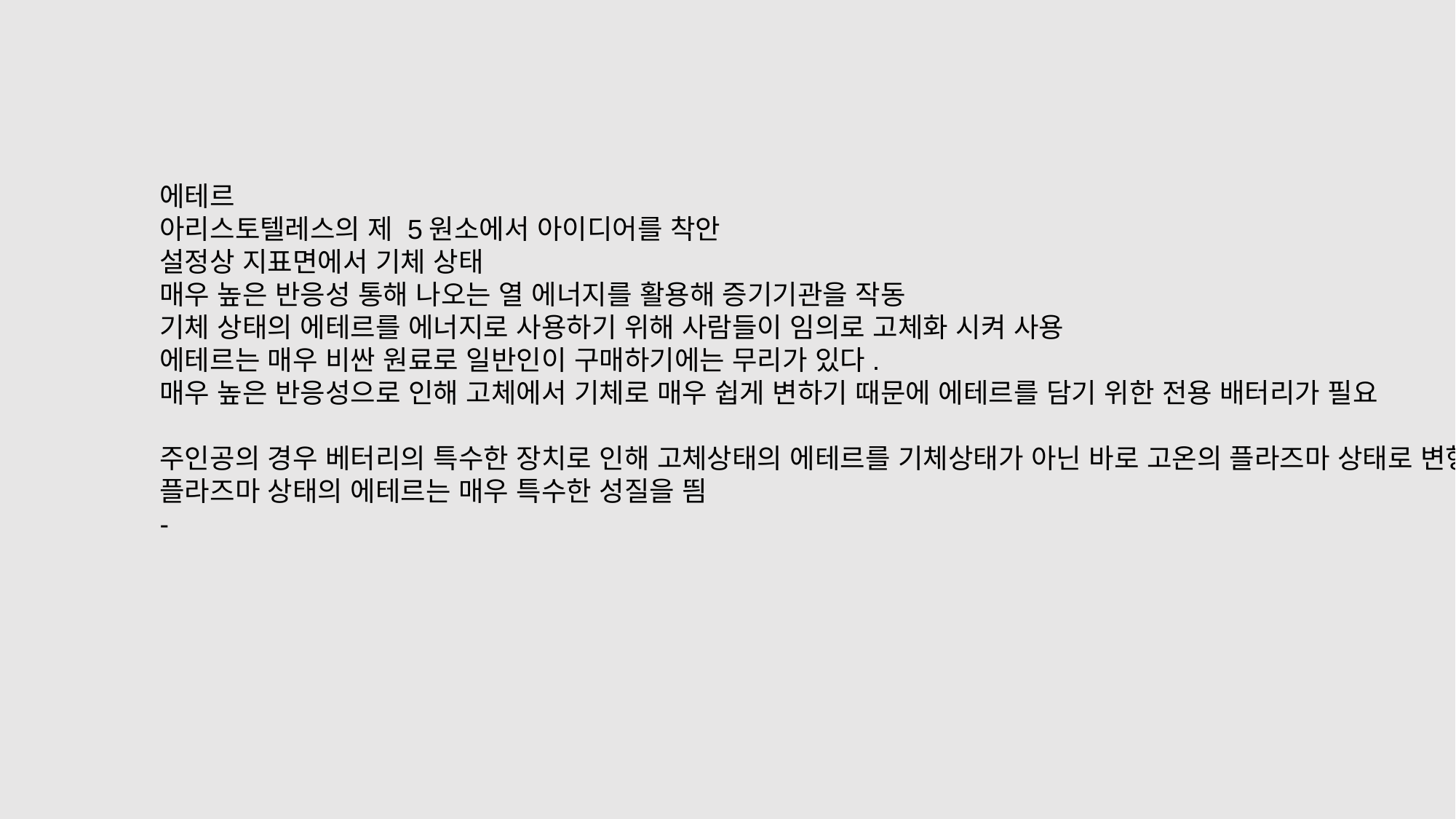

에테르
아리스토텔레스의 제 5원소에서 아이디어를 착안
설정상 지표면에서 기체 상태
매우 높은 반응성 통해 나오는 열 에너지를 활용해 증기기관을 작동
기체 상태의 에테르를 에너지로 사용하기 위해 사람들이 임의로 고체화 시켜 사용
에테르는 매우 비싼 원료로 일반인이 구매하기에는 무리가 있다.
매우 높은 반응성으로 인해 고체에서 기체로 매우 쉽게 변하기 때문에 에테르를 담기 위한 전용 배터리가 필요

주인공의 경우 베터리의 특수한 장치로 인해 고체상태의 에테르를 기체상태가 아닌 바로 고온의 플라즈마 상태로 변형이 가능
플라즈마 상태의 에테르는 매우 특수한 성질을 띔
-